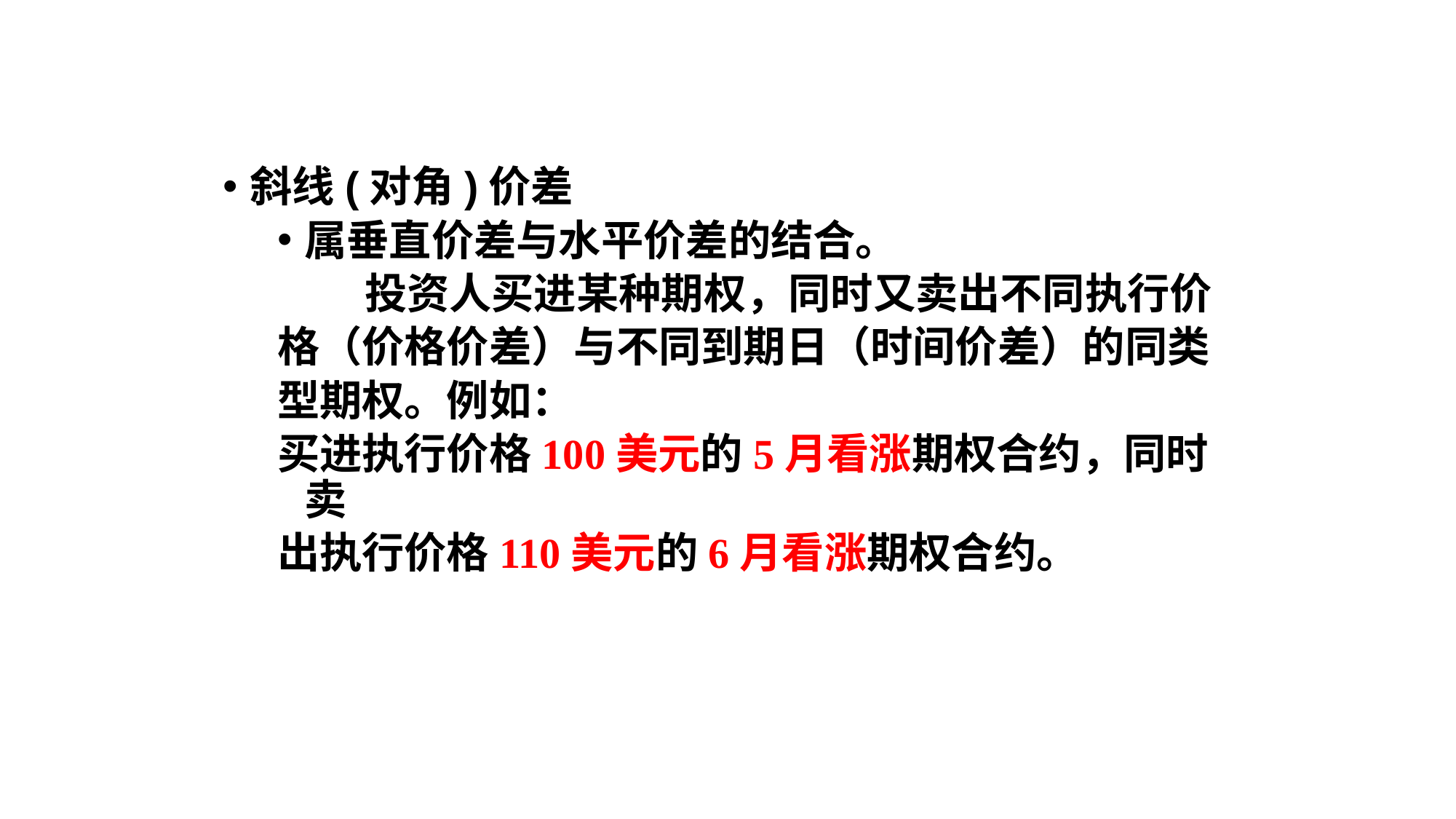

斜线(对角)价差
属垂直价差与水平价差的结合。
        投资人买进某种期权，同时又卖出不同执行价
格（价格价差）与不同到期日（时间价差）的同类
型期权。例如：
买进执行价格100美元的5月看涨期权合约，同时卖
出执行价格110美元的6月看涨期权合约。